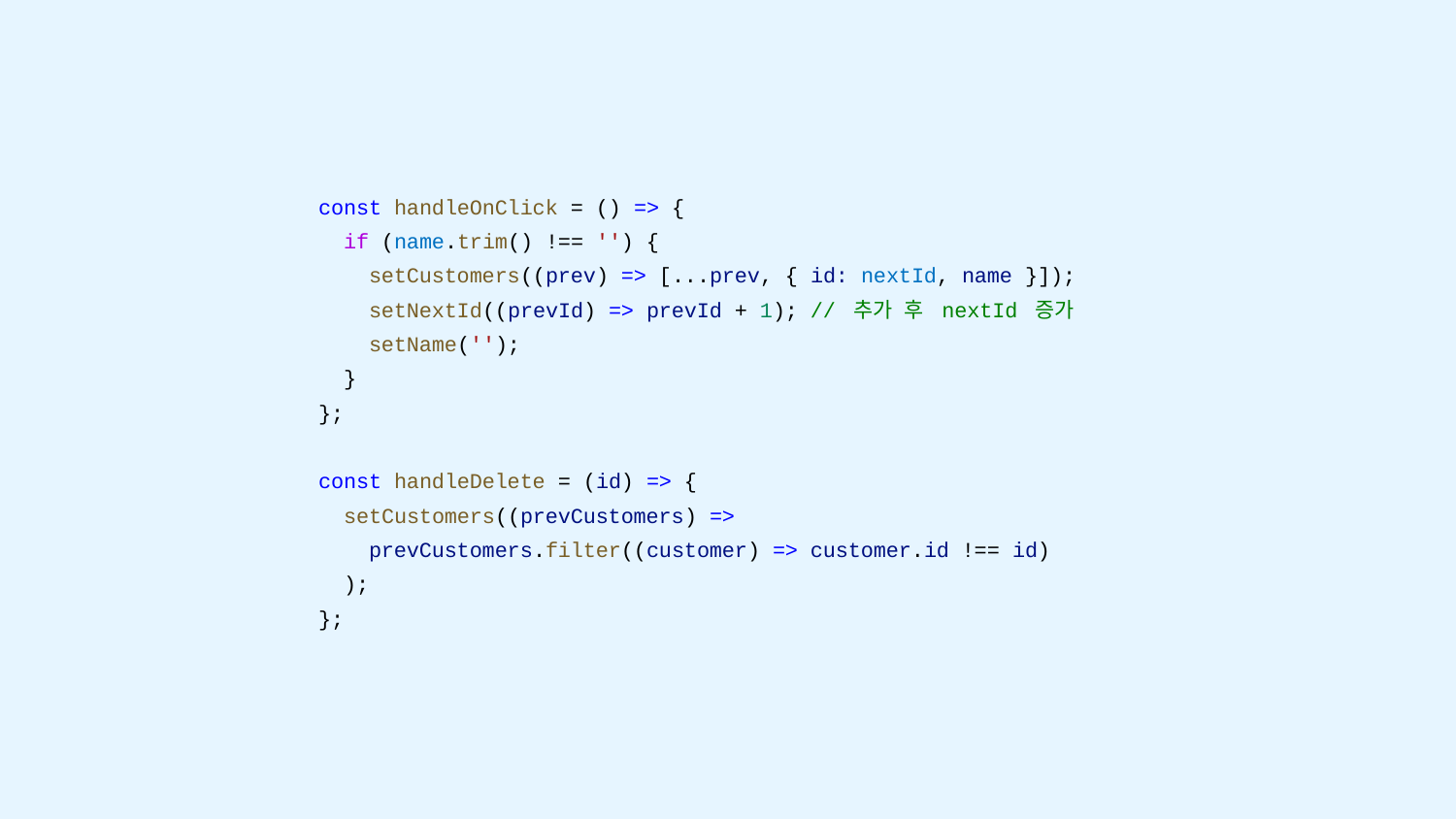

const handleOnClick = () => {
    if (name.trim() !== '') {
      setCustomers((prev) => [...prev, { id: nextId, name }]);
      setNextId((prevId) => prevId + 1); // 추가 후 nextId 증가
      setName('');
    }
  };

  const handleDelete = (id) => {
    setCustomers((prevCustomers) =>
      prevCustomers.filter((customer) => customer.id !== id)
    );
  };